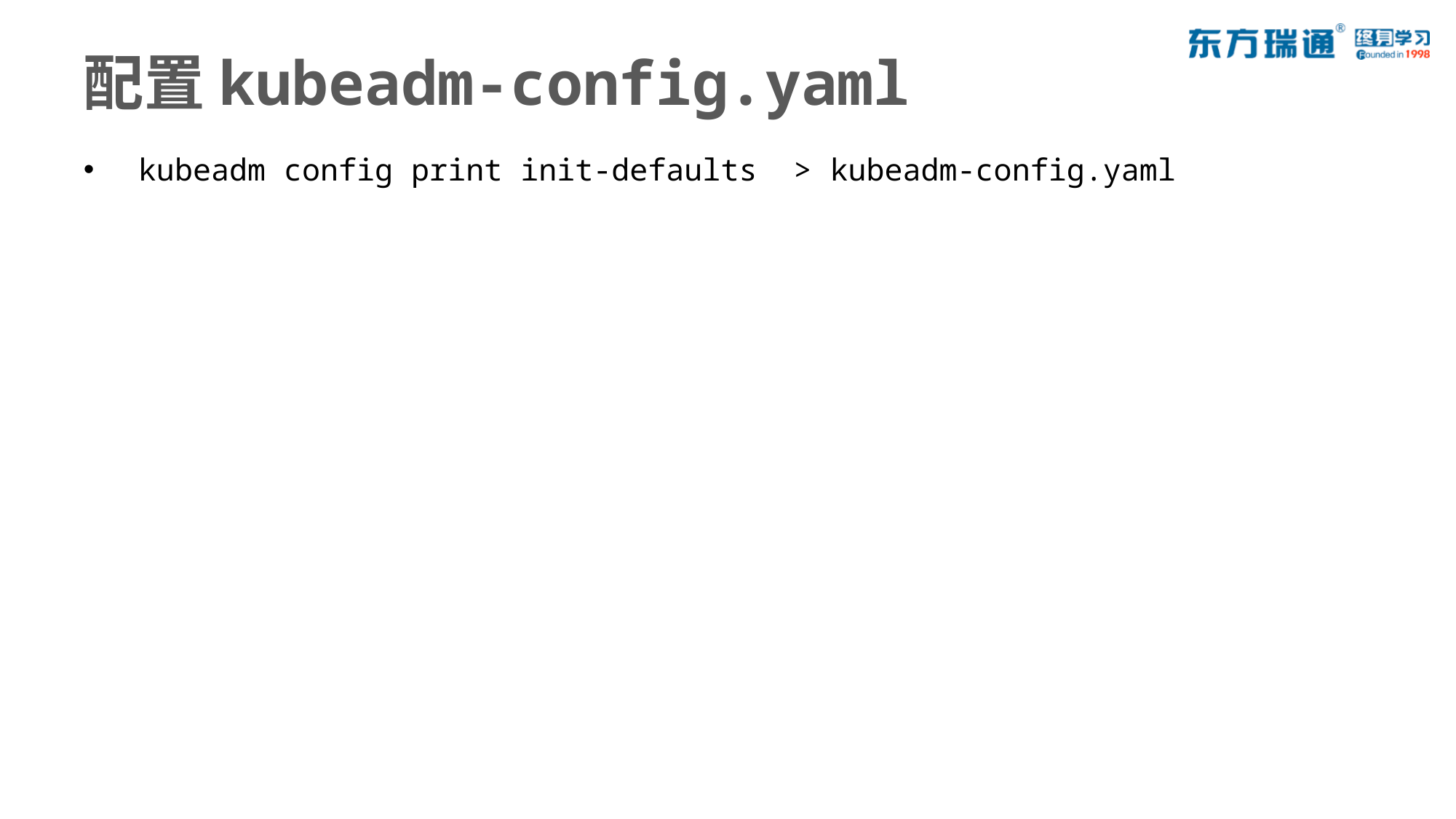

# 配置kubeadm-config.yaml
kubeadm config print init-defaults  > kubeadm-config.yaml